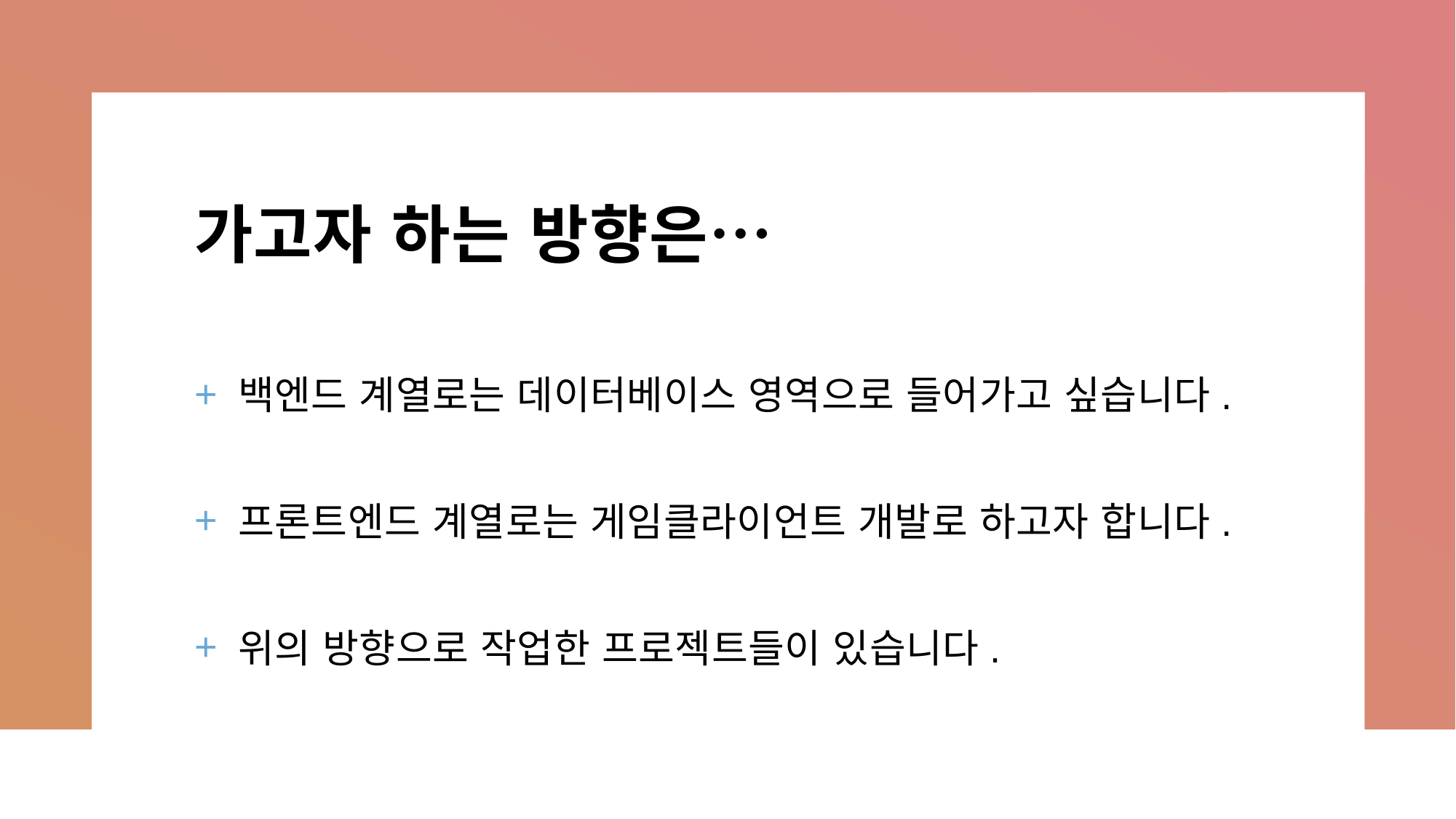

# 가고자 하는 방향은…
백엔드 계열로는 데이터베이스 영역으로 들어가고 싶습니다.

프론트엔드 계열로는 게임클라이언트 개발로 하고자 합니다.

위의 방향으로 작업한 프로젝트들이 있습니다.